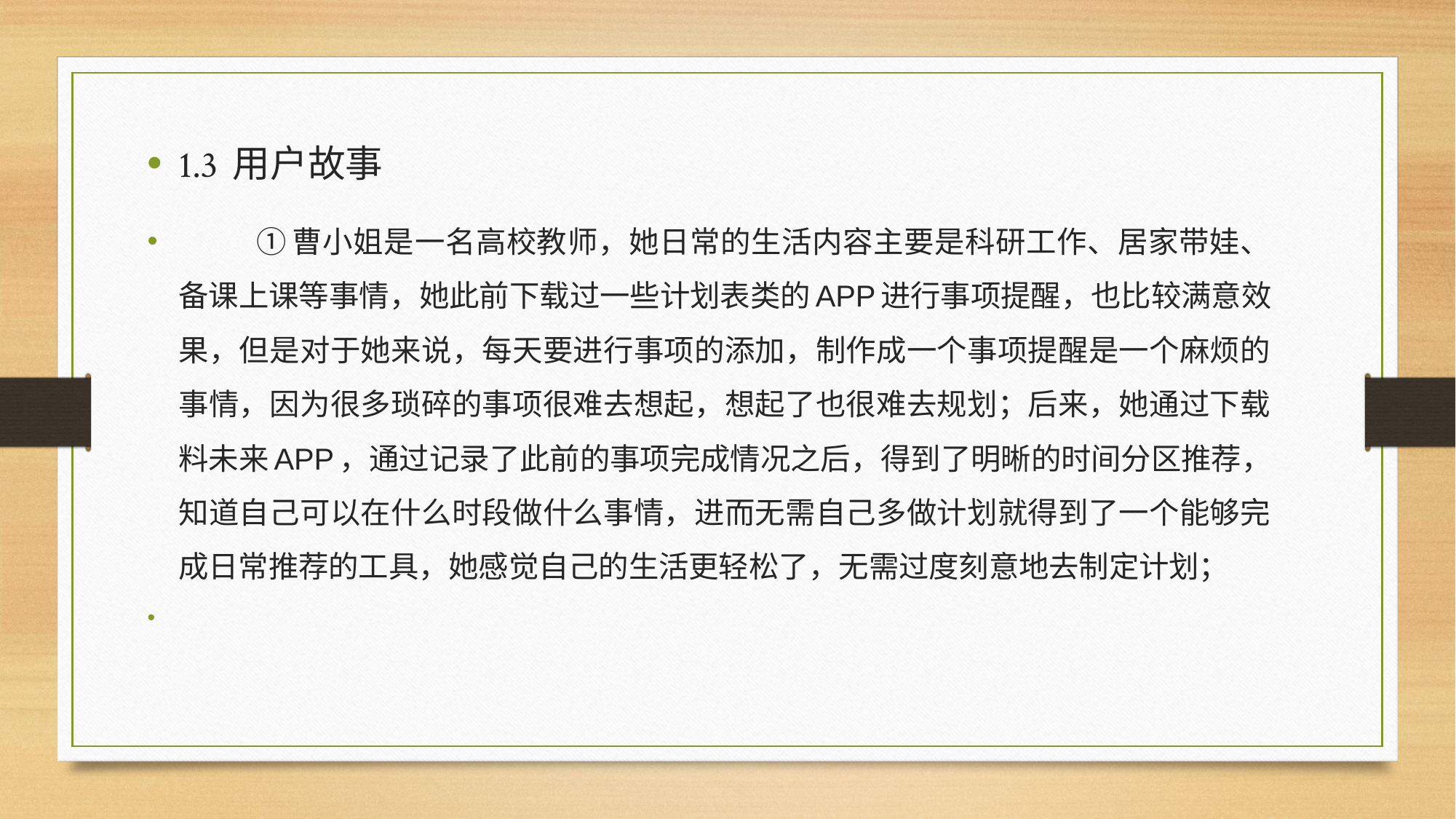

1.3 用户故事
	①曹小姐是一名高校教师，她日常的生活内容主要是科研工作、居家带娃、备课上课等事情，她此前下载过一些计划表类的APP进行事项提醒，也比较满意效果，但是对于她来说，每天要进行事项的添加，制作成一个事项提醒是一个麻烦的事情，因为很多琐碎的事项很难去想起，想起了也很难去规划；后来，她通过下载料未来APP，通过记录了此前的事项完成情况之后，得到了明晰的时间分区推荐，知道自己可以在什么时段做什么事情，进而无需自己多做计划就得到了一个能够完成日常推荐的工具，她感觉自己的生活更轻松了，无需过度刻意地去制定计划；